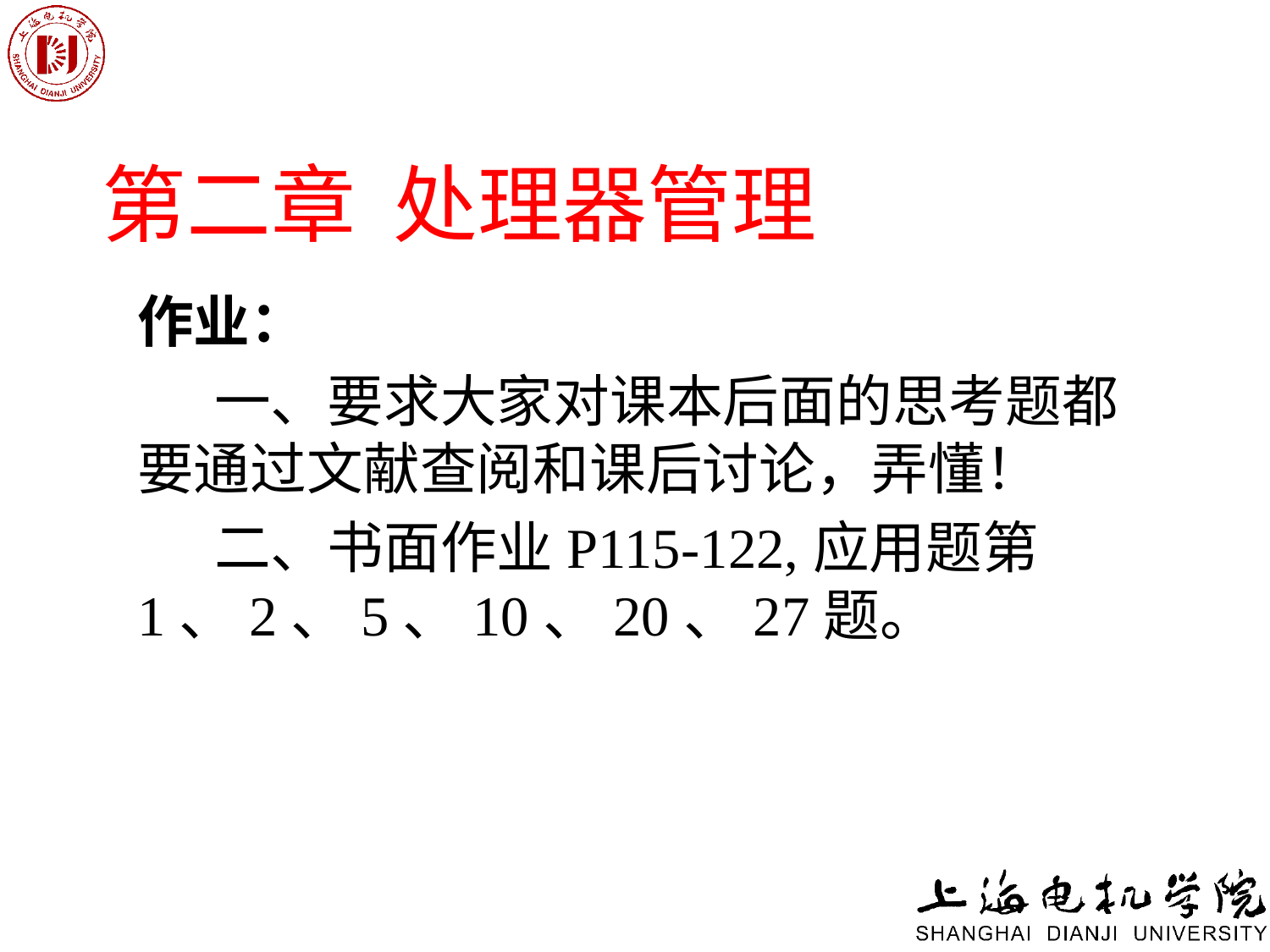

第二章  处理器管理
作业：
     一、要求大家对课本后面的思考题都要通过文献查阅和课后讨论，弄懂！
     二、书面作业P115-122,应用题第1、2、5、10、20、27题。